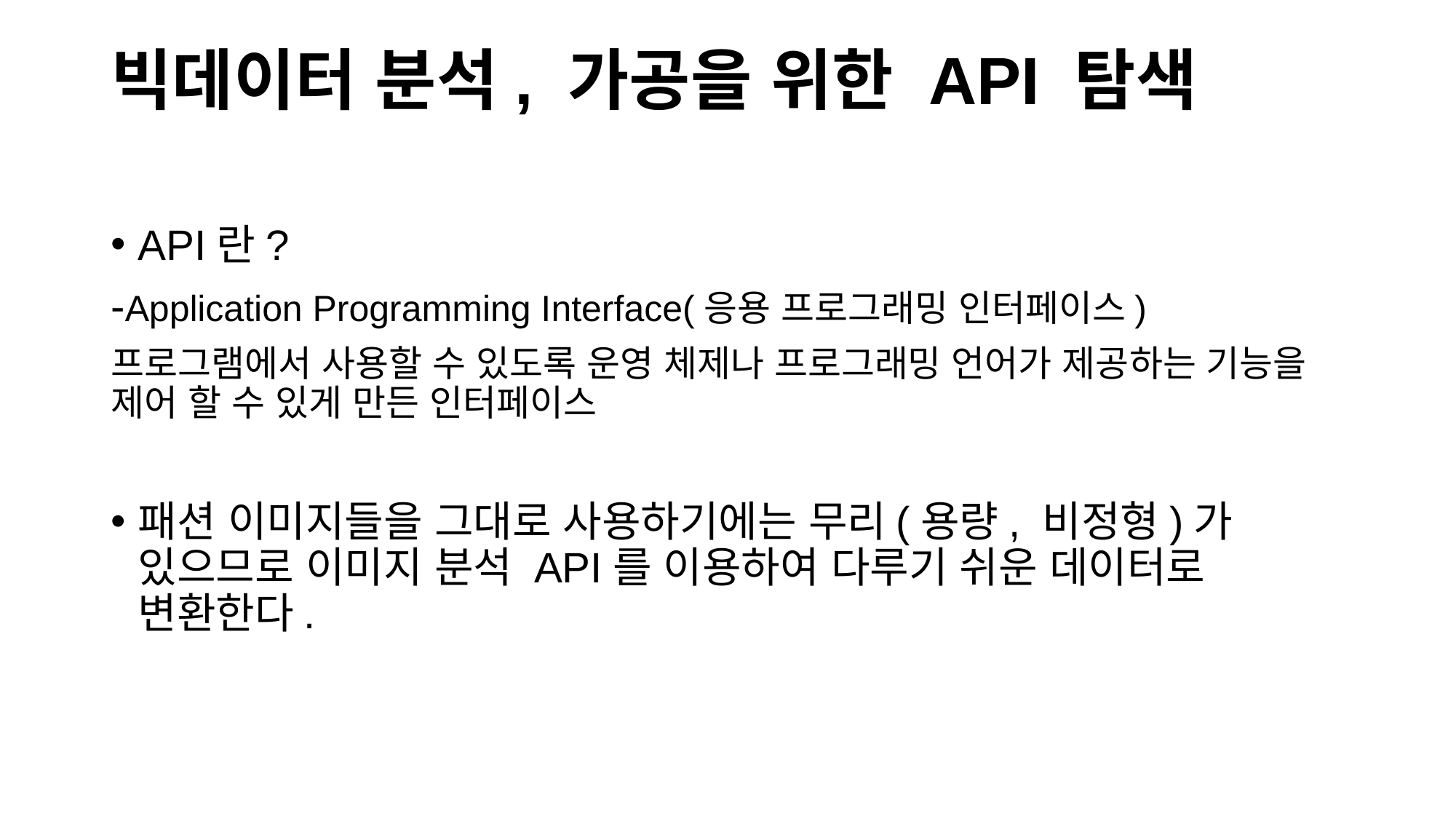

# 빅데이터 분석, 가공을 위한 API 탐색
API란?
-Application Programming Interface(응용 프로그래밍 인터페이스)
프로그램에서 사용할 수 있도록 운영 체제나 프로그래밍 언어가 제공하는 기능을 제어 할 수 있게 만든 인터페이스

패션 이미지들을 그대로 사용하기에는 무리(용량, 비정형)가 있으므로 이미지 분석 API를 이용하여 다루기 쉬운 데이터로 변환한다.